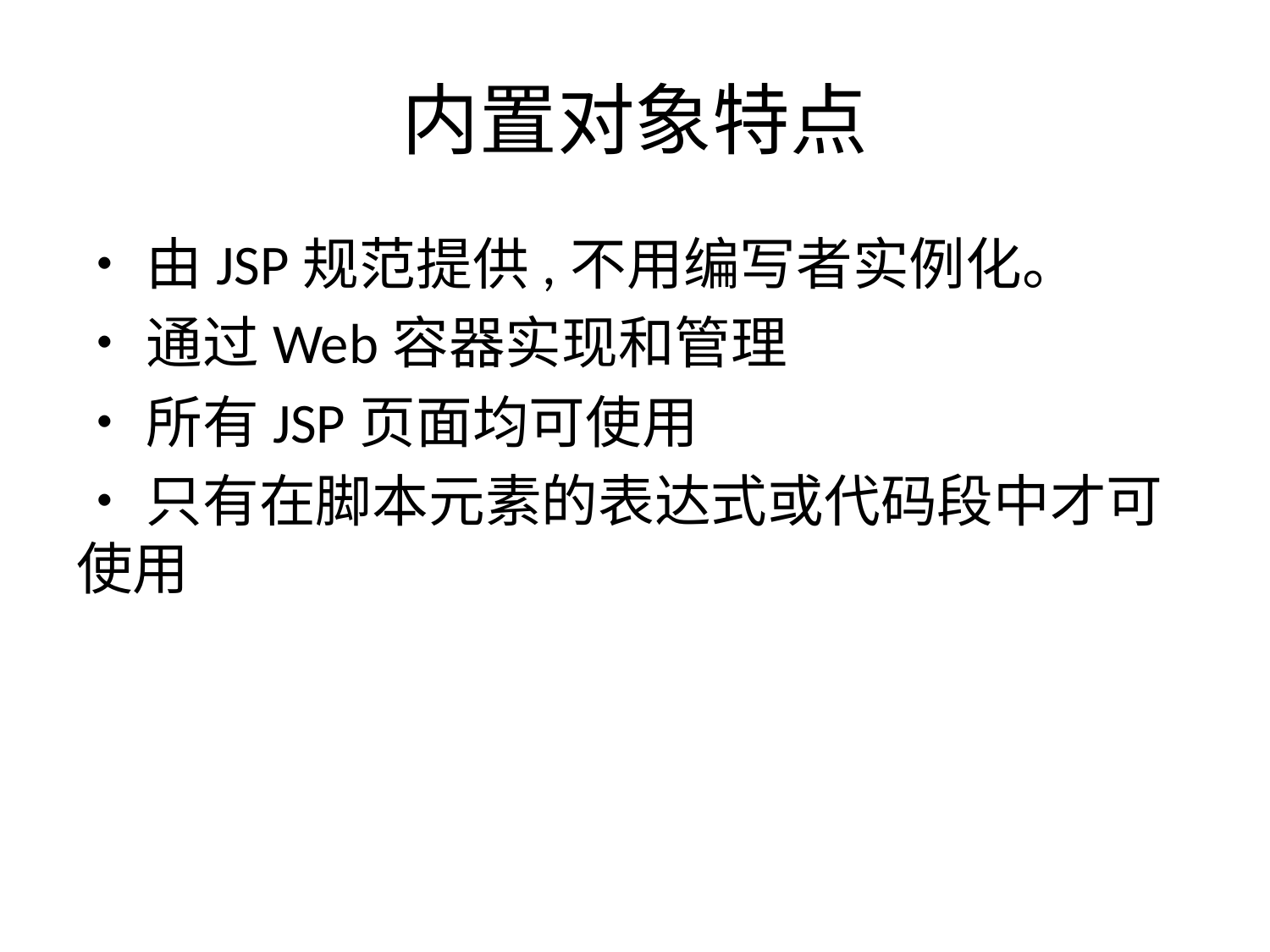

# 内置对象特点
•由JSP规范提供,不用编写者实例化。
•通过Web容器实现和管理
•所有JSP页面均可使用
•只有在脚本元素的表达式或代码段中才可使用